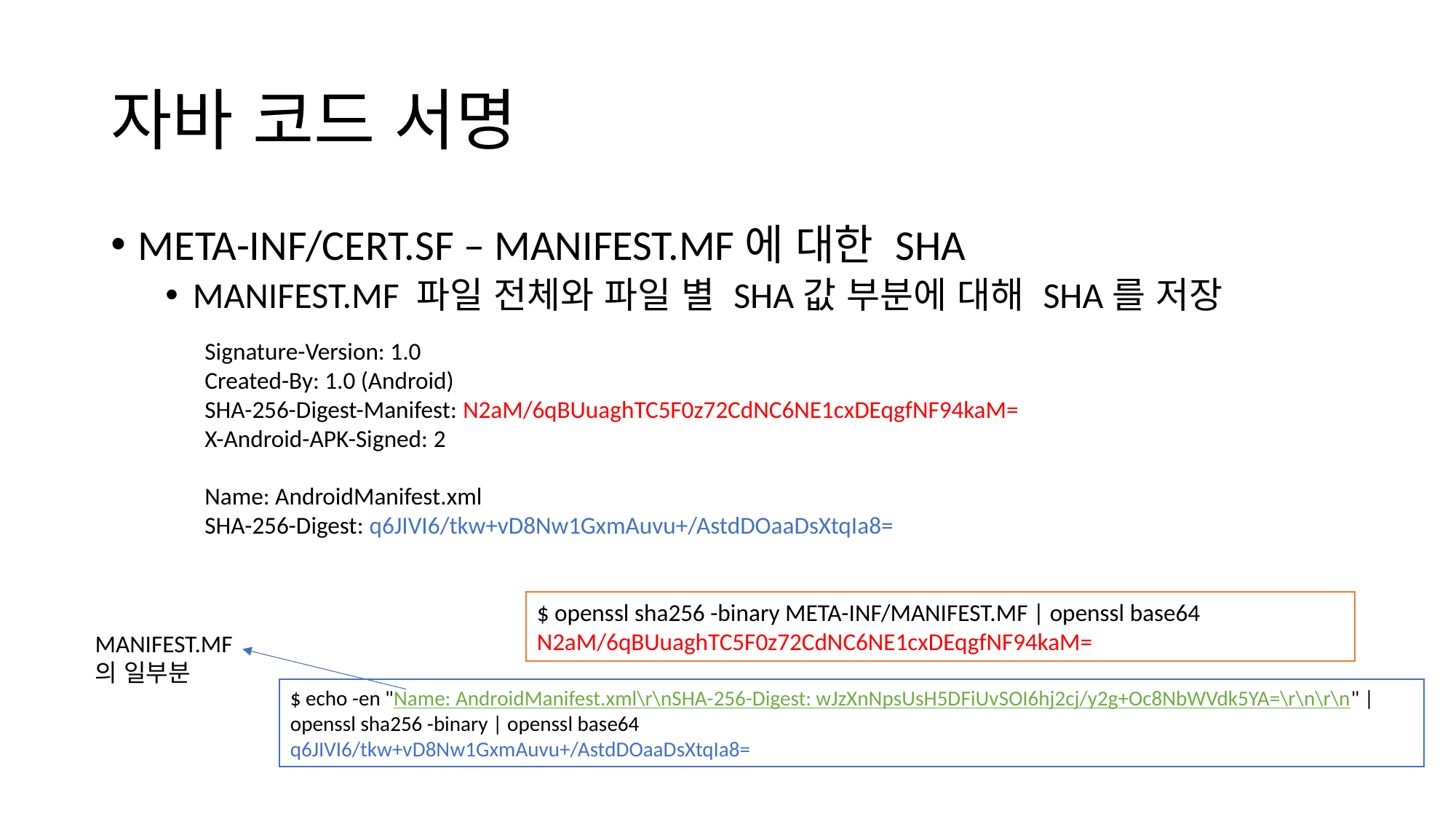

# 자바 코드 서명
META-INF/CERT.SF – MANIFEST.MF에 대한 SHA
MANIFEST.MF 파일 전체와 파일 별 SHA값 부분에 대해 SHA를 저장

Signature-Version: 1.0
Created-By: 1.0 (Android)
SHA-256-Digest-Manifest: N2aM/6qBUuaghTC5F0z72CdNC6NE1cxDEqgfNF94kaM=
X-Android-APK-Signed: 2

Name: AndroidManifest.xml
SHA-256-Digest: q6JIVI6/tkw+vD8Nw1GxmAuvu+/AstdDOaaDsXtqIa8=
$ openssl sha256 -binary META-INF/MANIFEST.MF | openssl base64
N2aM/6qBUuaghTC5F0z72CdNC6NE1cxDEqgfNF94kaM=
MANIFEST.MF의 일부분
$ echo -en "Name: AndroidManifest.xml\r\nSHA-256-Digest: wJzXnNpsUsH5DFiUvSOI6hj2cj/y2g+Oc8NbWVdk5YA=\r\n\r\n" | openssl sha256 -binary | openssl base64
q6JIVI6/tkw+vD8Nw1GxmAuvu+/AstdDOaaDsXtqIa8=